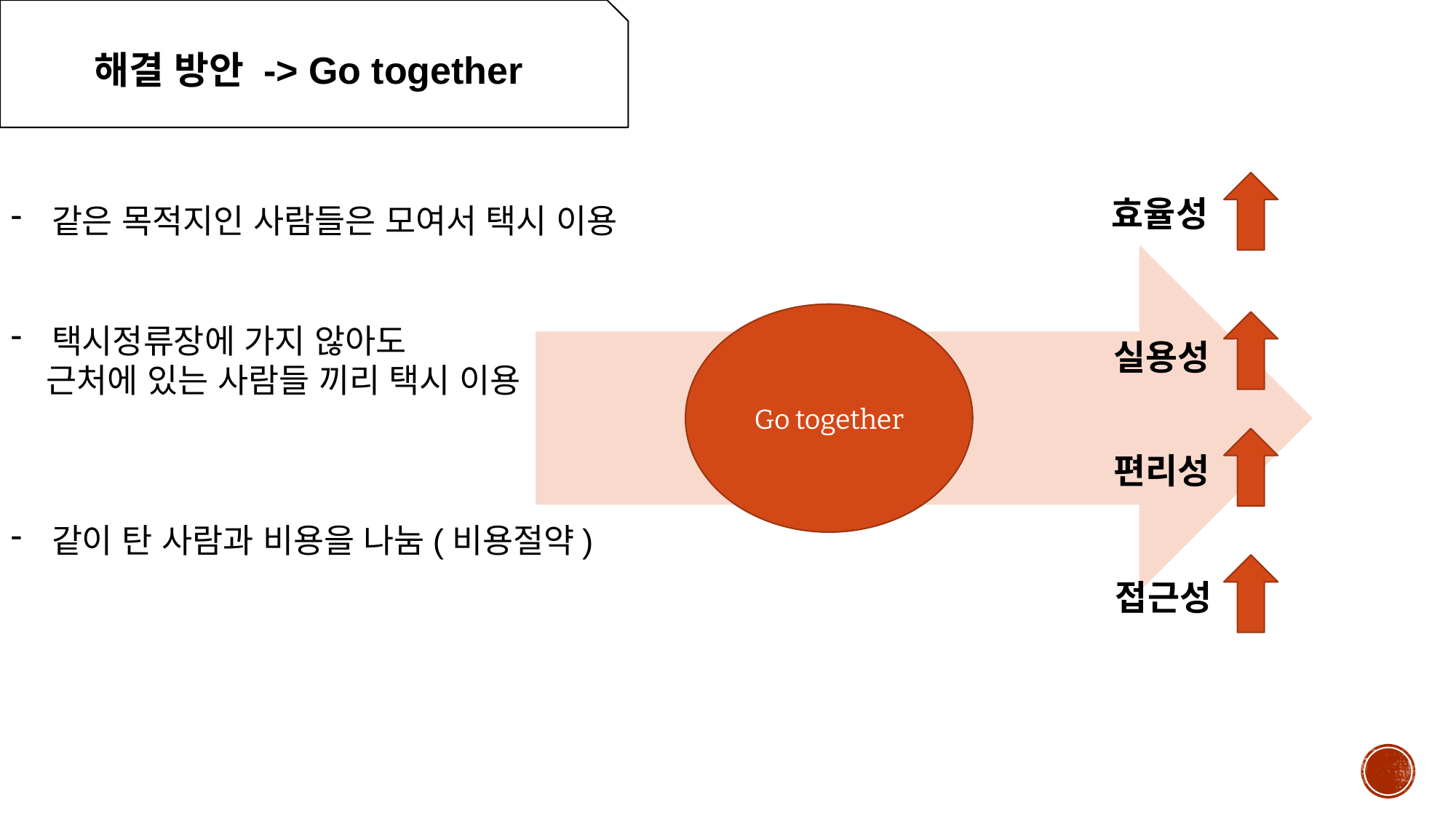

해결 방안 -> Go together

효율성
같은 목적지인 사람들은 모여서 택시 이용

택시정류장에 가지 않아도
   근처에 있는 사람들 끼리 택시 이용

같이 탄 사람과 비용을 나눔(비용절약)

Go together

실용성

편리성

접근성